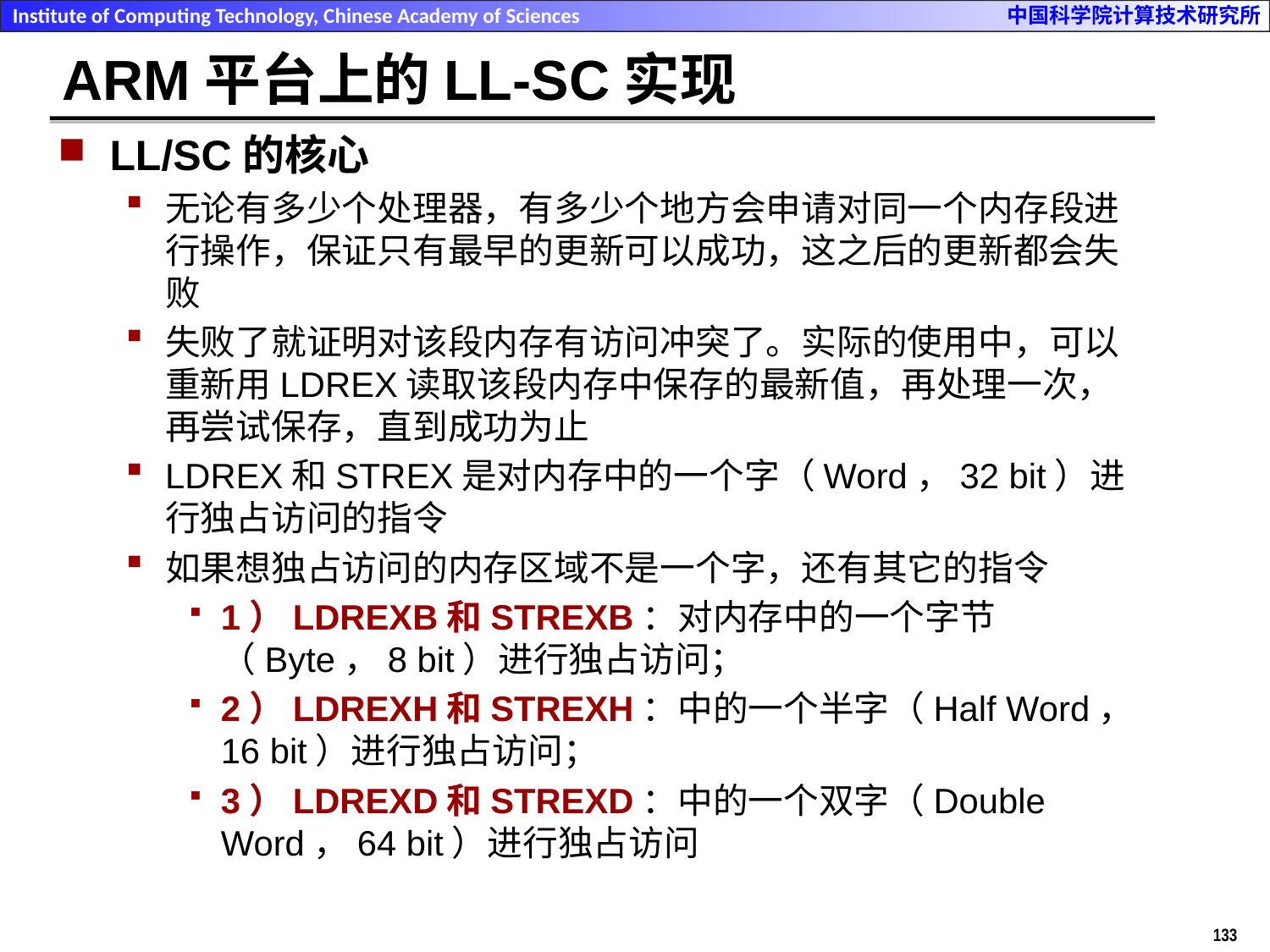

# ARM平台上的LL-SC实现
LL/SC的核心
无论有多少个处理器，有多少个地方会申请对同一个内存段进行操作，保证只有最早的更新可以成功，这之后的更新都会失败
失败了就证明对该段内存有访问冲突了。实际的使用中，可以重新用LDREX读取该段内存中保存的最新值，再处理一次，再尝试保存，直到成功为止
LDREX和STREX是对内存中的一个字（Word，32 bit）进行独占访问的指令
如果想独占访问的内存区域不是一个字，还有其它的指令
1）LDREXB和STREXB：对内存中的一个字节（Byte，8 bit）进行独占访问；
2）LDREXH和STREXH：中的一个半字（Half Word，16 bit）进行独占访问；
3）LDREXD和STREXD：中的一个双字（Double Word，64 bit）进行独占访问